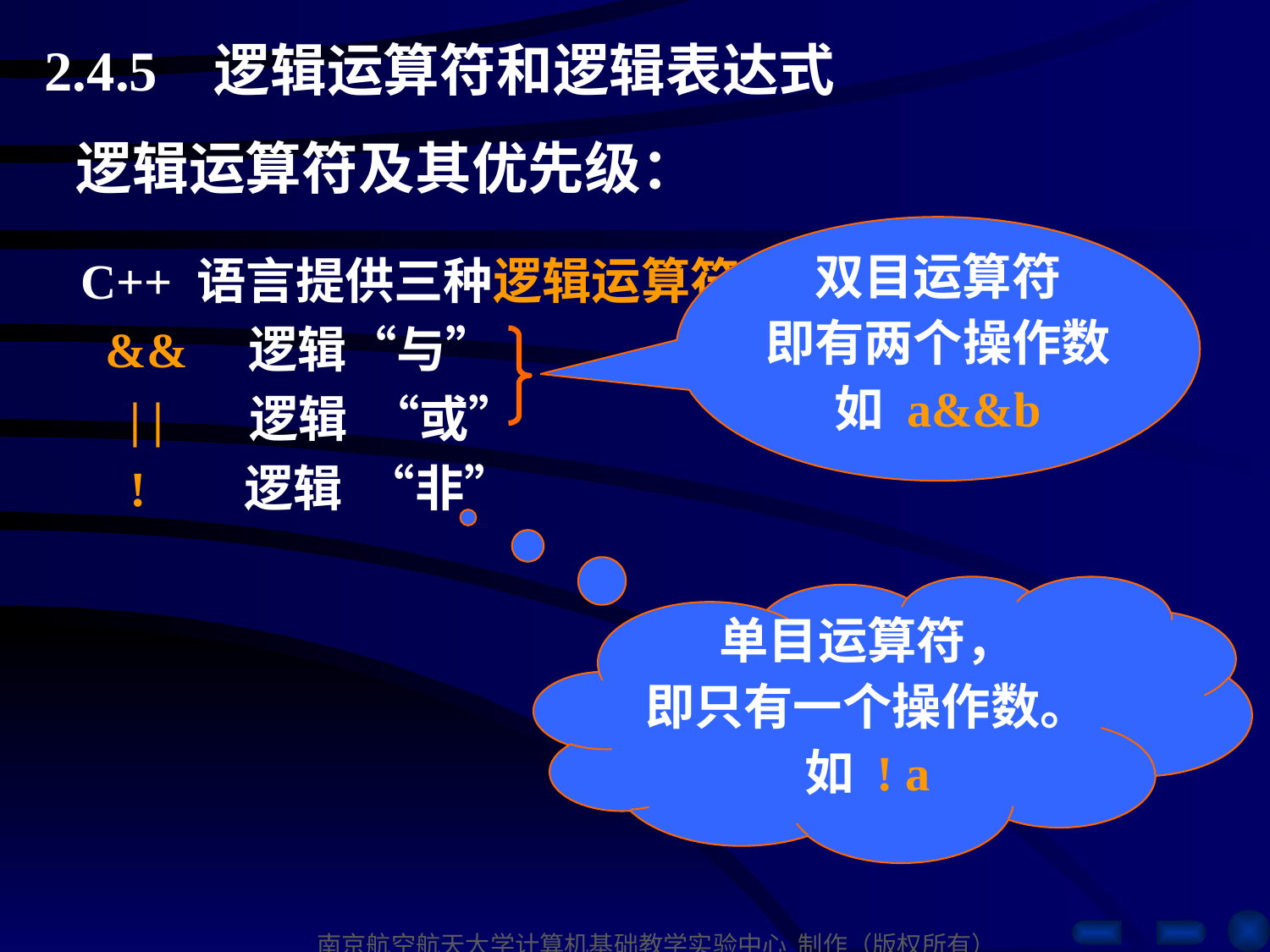

# 2.4.5   逻辑运算符和逻辑表达式
逻辑运算符及其优先级：
双目运算符
即有两个操作数
如 a&&b

   C++ 语言提供三种逻辑运算符：
     &&    逻辑“与”
       | |      逻辑  “或”
       !       逻辑  “非”
单目运算符，
即只有一个操作数。
如 ! a